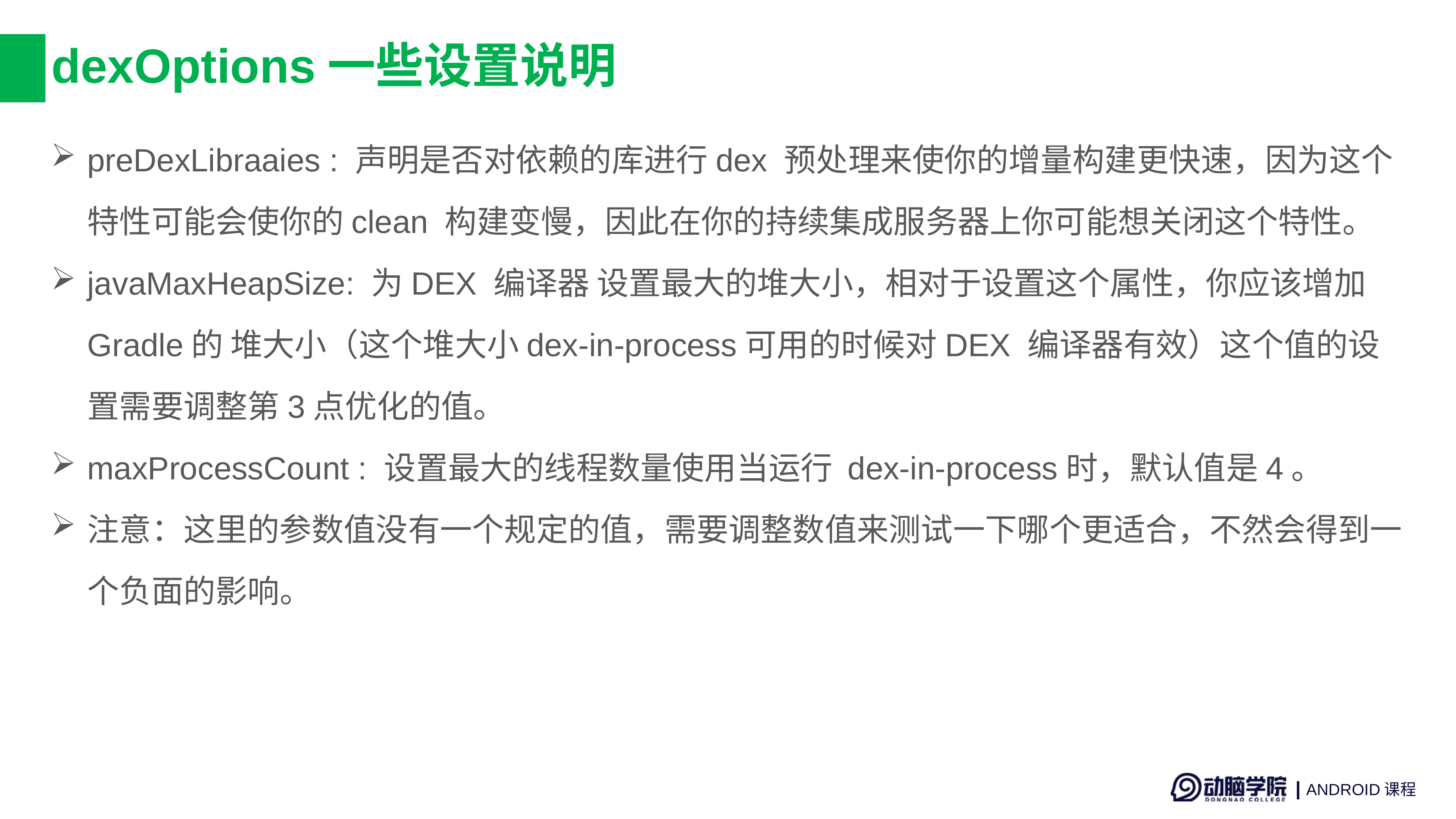

# dexOptions一些设置说明
preDexLibraaies : 声明是否对依赖的库进行dex 预处理来使你的增量构建更快速，因为这个特性可能会使你的clean 构建变慢，因此在你的持续集成服务器上你可能想关闭这个特性。
javaMaxHeapSize: 为DEX 编译器 设置最大的堆大小，相对于设置这个属性，你应该增加 Gradle的 堆大小（这个堆大小dex-in-process可用的时候对DEX 编译器有效）这个值的设置需要调整第3点优化的值。
maxProcessCount : 设置最大的线程数量使用当运行 dex-in-process时，默认值是4。
注意：这里的参数值没有一个规定的值，需要调整数值来测试一下哪个更适合，不然会得到一个负面的影响。